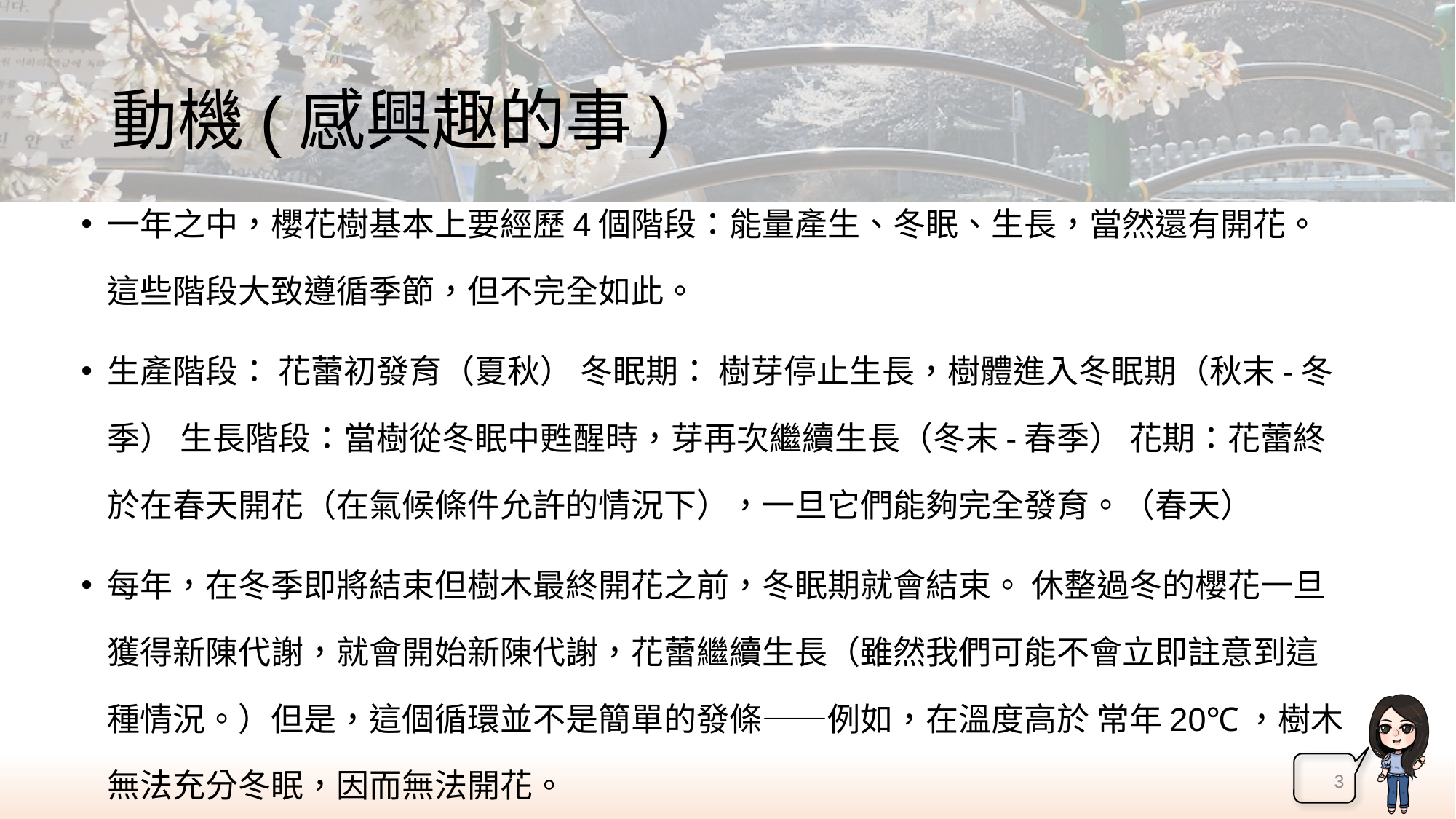

# 動機(感興趣的事)
一年之中，櫻花樹基本上要經歷4個階段：能量產生、冬眠、生長，當然還有開花。 這些階段大致遵循季節，但不完全如此。
生產階段： 花蕾初發育（夏秋） 冬眠期： 樹芽停止生長，樹體進入冬眠期（秋末-冬季） 生長階段：當樹從冬眠中甦醒時，芽再次繼續生長（冬末-春季） 花期：花蕾終於在春天開花（在氣候條件允許的情況下），一旦它們能夠完全發育。（春天）
每年，在冬季即將結束但樹木最終開花之前，冬眠期就會結束。 休整過冬的櫻花一旦獲得新陳代謝，就會開始新陳代謝，花蕾繼續生長（雖然我們可能不會立即註意到這種情況。）但是，這個循環並不是簡單的發條——例如，在溫度高於 常年20℃，樹木無法充分冬眠，因而無法開花。
3